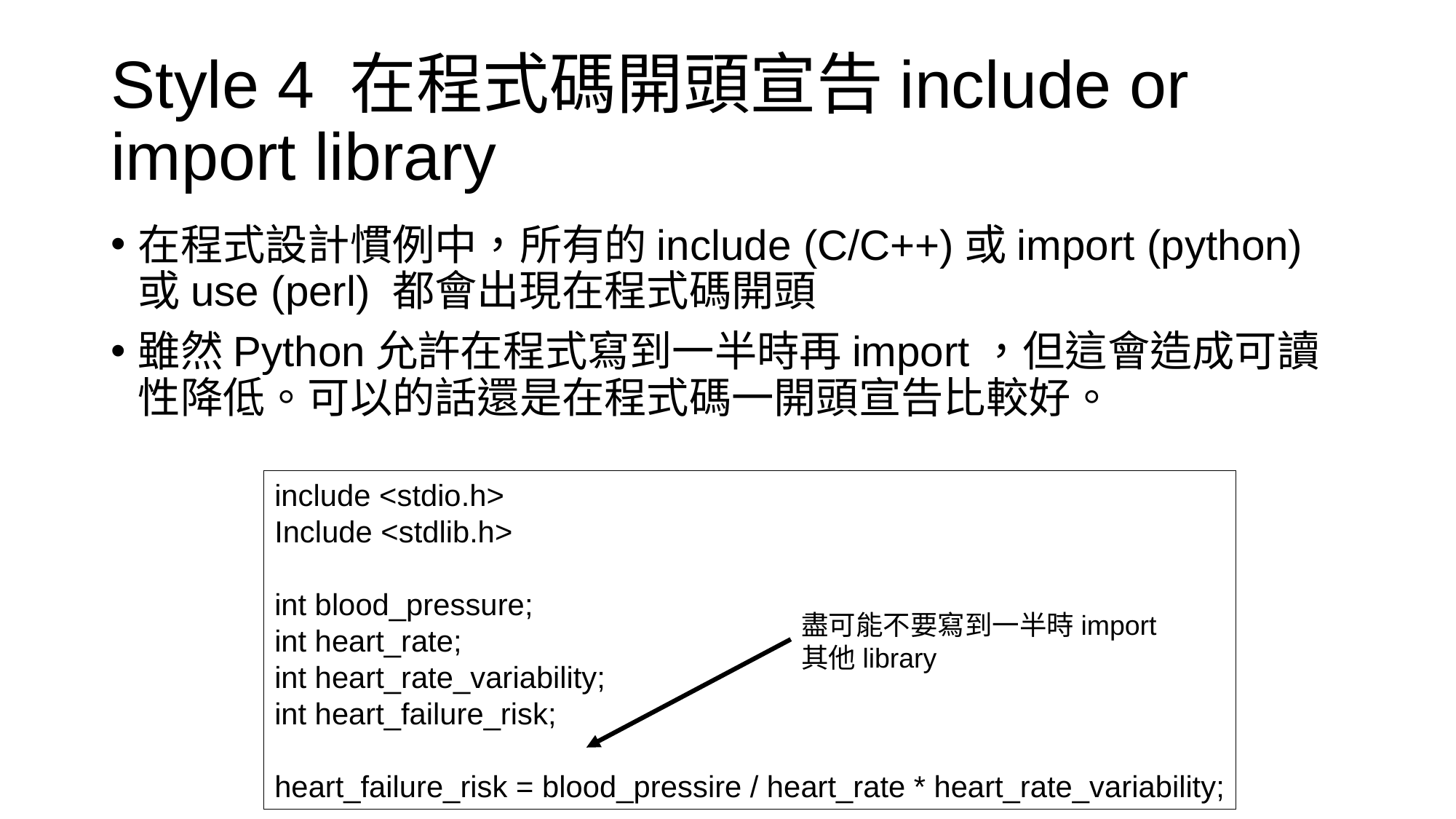

# Style 4 在程式碼開頭宣告include or import library
在程式設計慣例中，所有的include (C/C++)或import (python)或use (perl) 都會出現在程式碼開頭
雖然Python允許在程式寫到一半時再import，但這會造成可讀性降低。可以的話還是在程式碼一開頭宣告比較好。
include <stdio.h>
Include <stdlib.h>

int blood_pressure;
int heart_rate;
int heart_rate_variability;
int heart_failure_risk;

heart_failure_risk = blood_pressire / heart_rate * heart_rate_variability;
盡可能不要寫到一半時import其他library